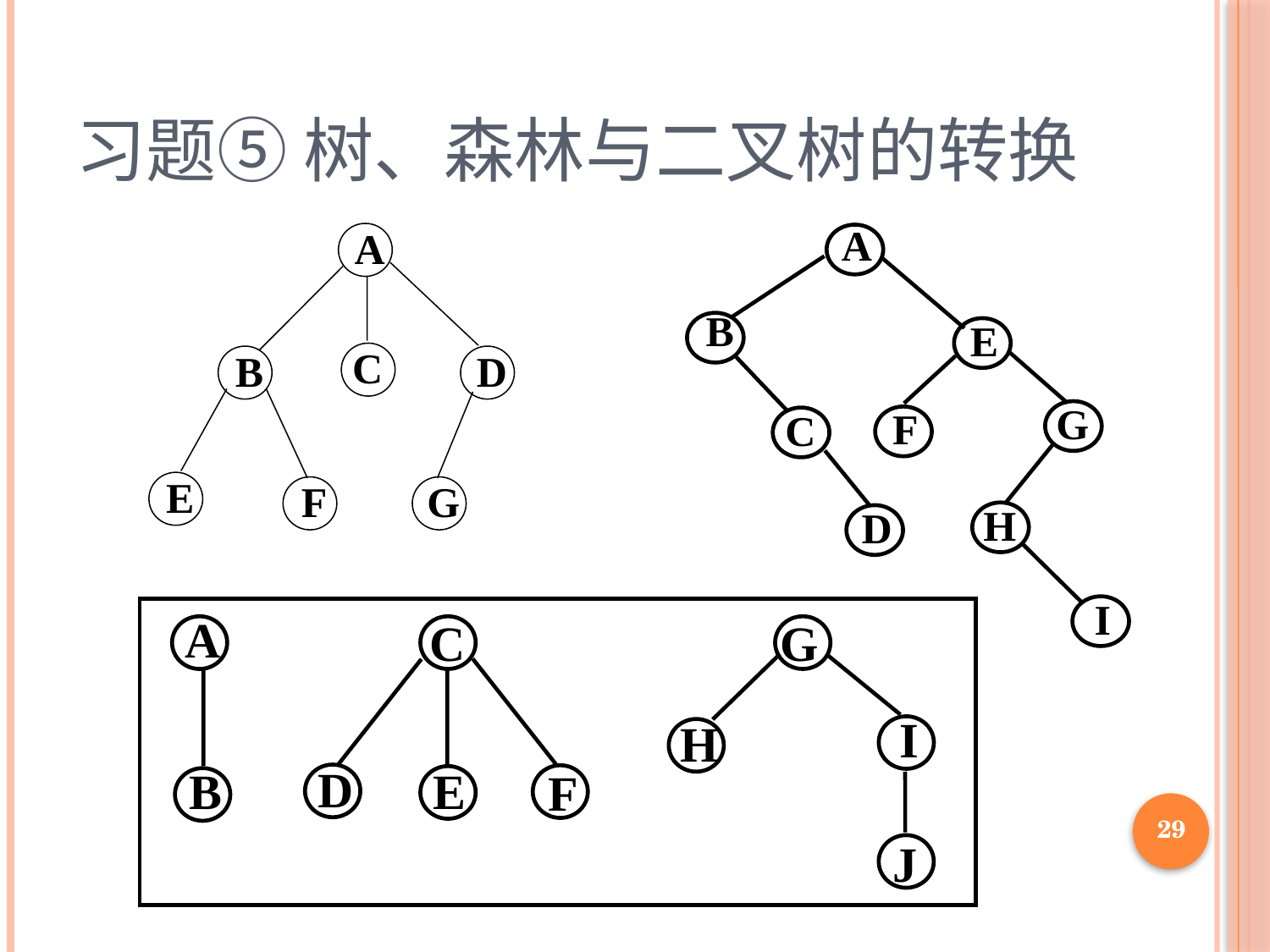

# 习题⑤ 树、森林与二叉树的转换
A

C
B

D

E

F

G

A

B

E

G
F

C

H
D

I

A

B

C

D
E
F

G

I

H

J

29